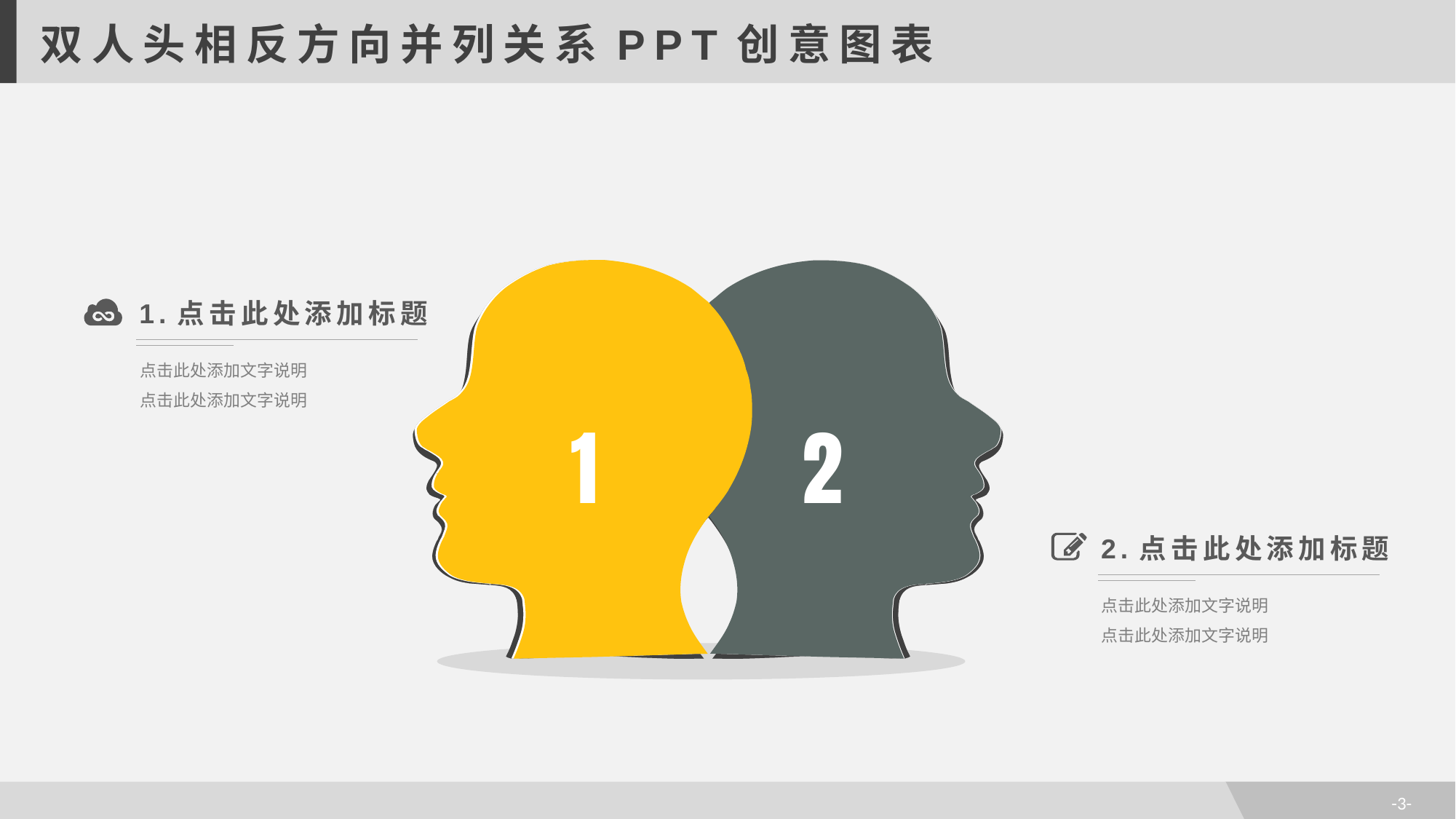

双人头相反方向并列关系PPT创意图表

1.点击此处添加标题

点击此处添加文字说明
点击此处添加文字说明
1
2
2.点击此处添加标题

点击此处添加文字说明
点击此处添加文字说明

-3-